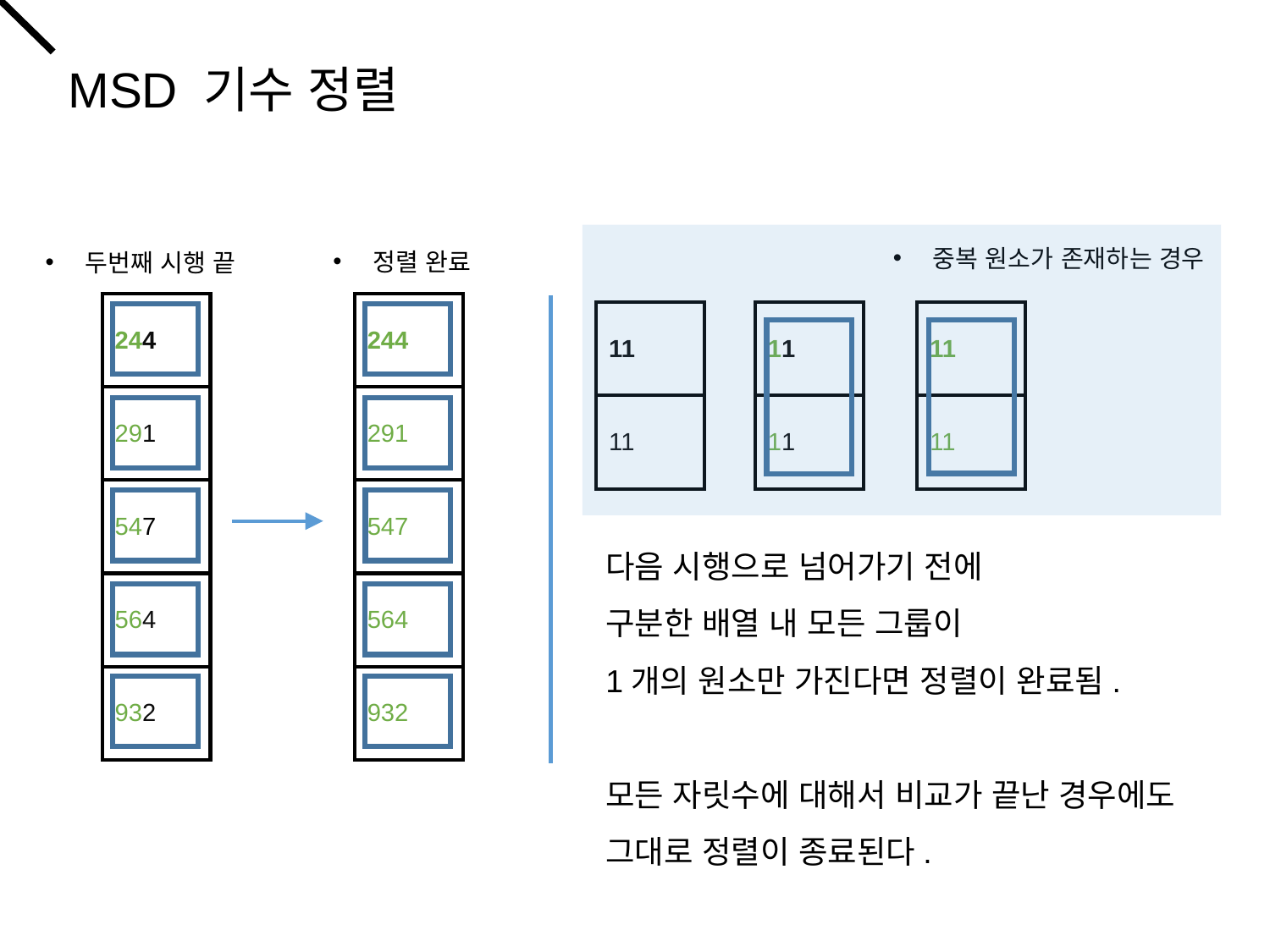

MSD 기수 정렬

중복 원소가 존재하는 경우
정렬 완료
두번째 시행 끝
| 244 |
| --- |
| 291 |
| 547 |
| 564 |
| 932 |
| 244 |
| --- |
| 291 |
| 547 |
| 564 |
| 932 |
| 11 |
| --- |
| 11 |
| 11 |
| --- |
| 11 |
| 11 |
| --- |
| 11 |

다음 시행으로 넘어가기 전에
구분한 배열 내 모든 그룹이
1개의 원소만 가진다면 정렬이 완료됨.

모든 자릿수에 대해서 비교가 끝난 경우에도
그대로 정렬이 종료된다.